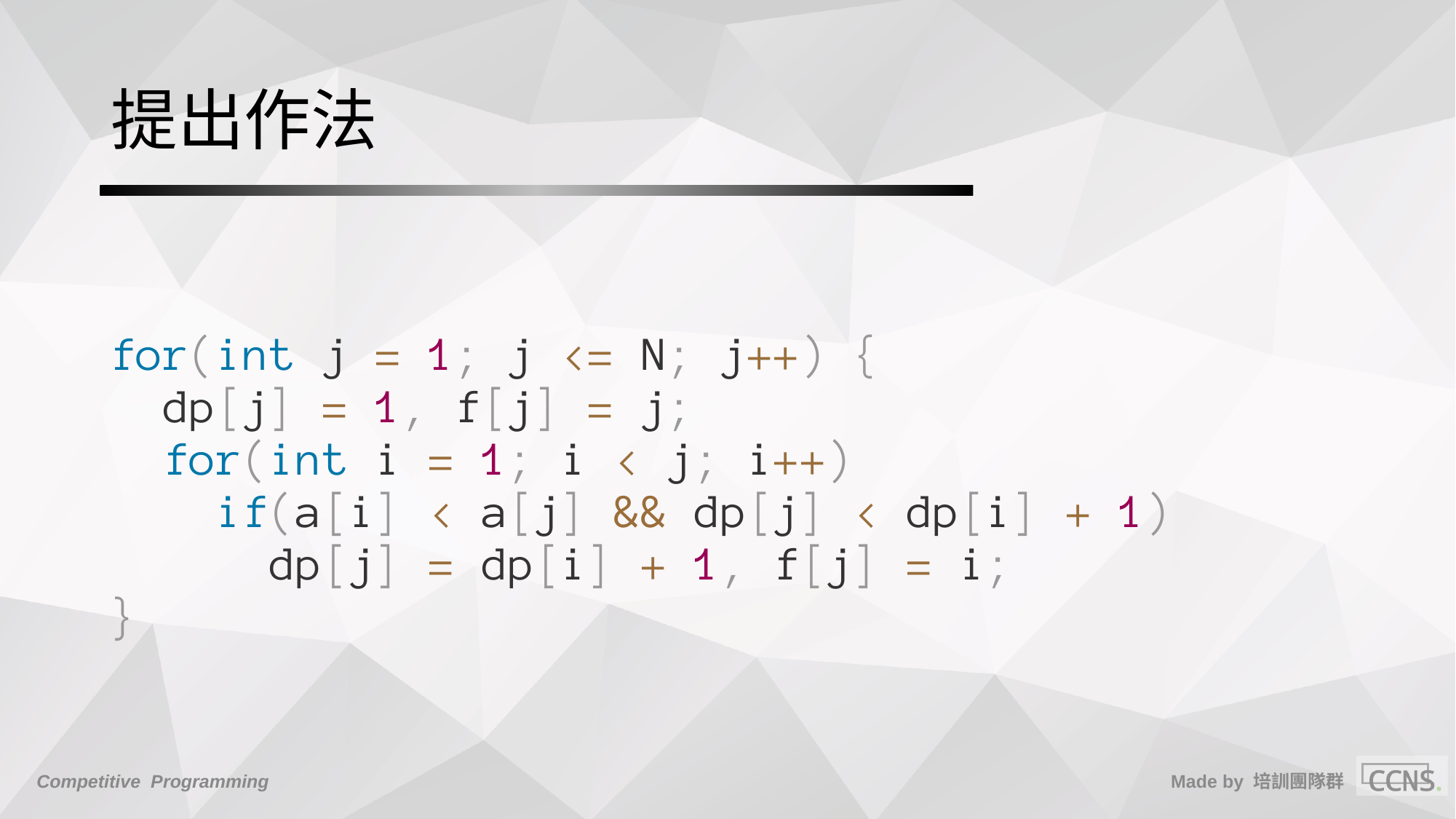

# 提出作法
for(int j = 1; j <= N; j++) {
  dp[j] = 1, f[j] = j;
  for(int i = 1; i < j; i++)
    if(a[i] < a[j] && dp[j] < dp[i] + 1)
      dp[j] = dp[i] + 1, f[j] = i;
}